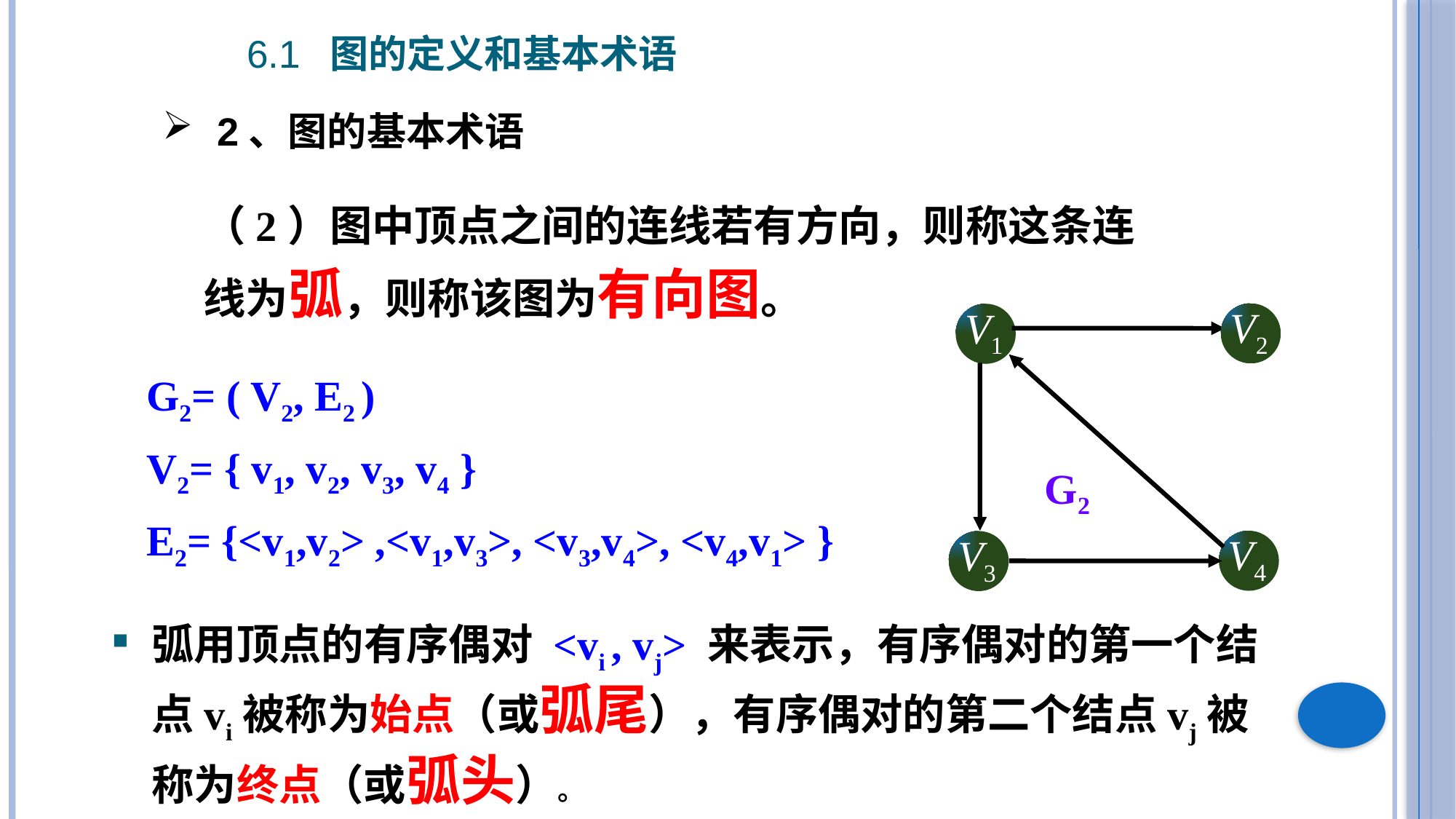

6.1  图的定义和基本术语
2、图的基本术语
（2）图中顶点之间的连线若有方向，则称这条连线为弧，则称该图为有向图。
V2
V1

G2
V4
V3

G2= ( V2, E2 )
V2= { v1, v2, v3, v4 }
E2= {<v1,v2> ,<v1,v3>, <v3,v4>, <v4,v1> }
弧用顶点的有序偶对 <vi , vj> 来表示，有序偶对的第一个结点vi被称为始点（或弧尾），有序偶对的第二个结点vj被称为终点（或弧头）。